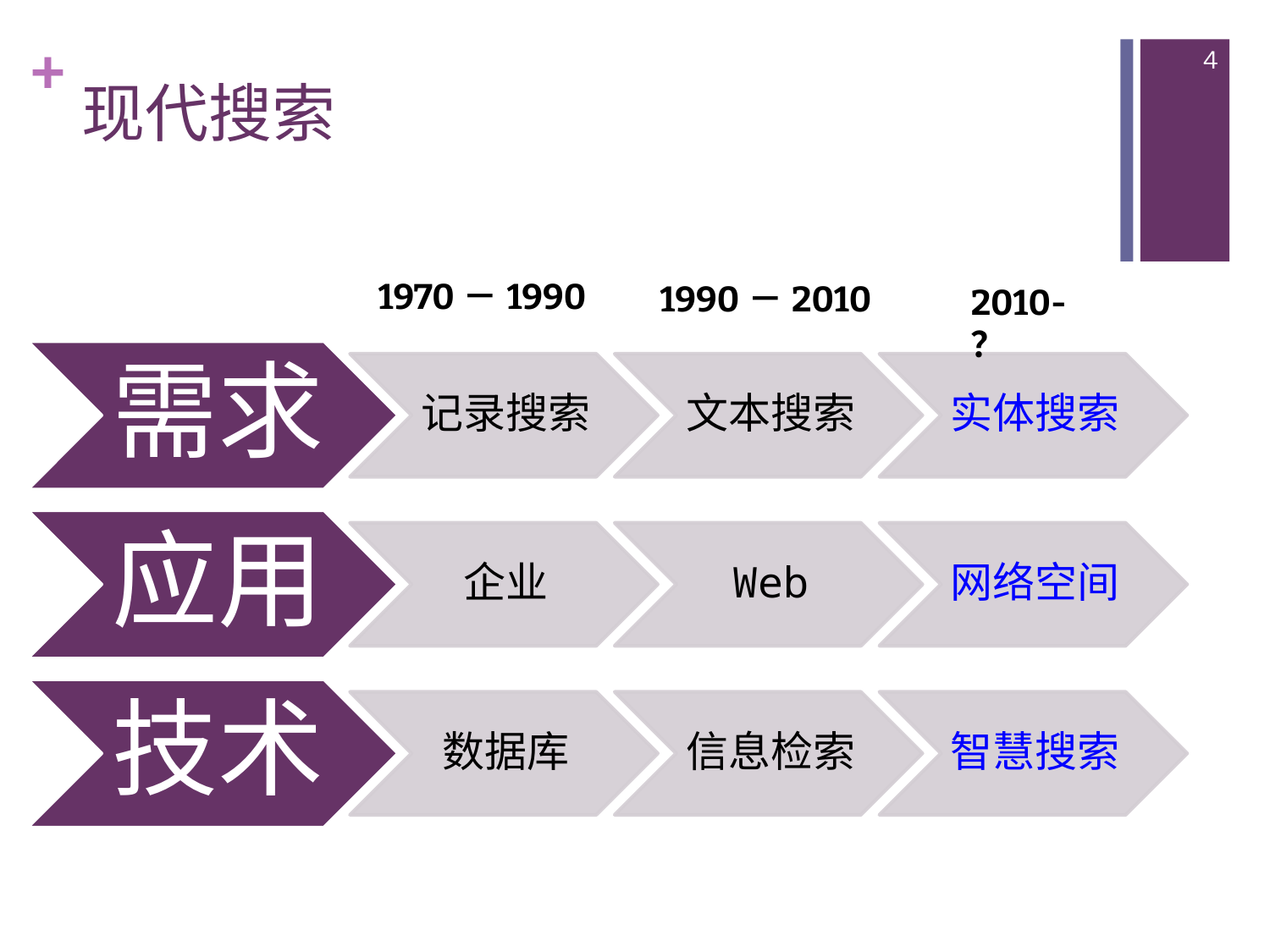

4
# 现代搜索
需求
记录搜索
文本搜索
实体搜索
应用
企业
Web
网络空间
技术
数据库
信息检索
智慧搜索
1970－1990
1990－2010
2010-？